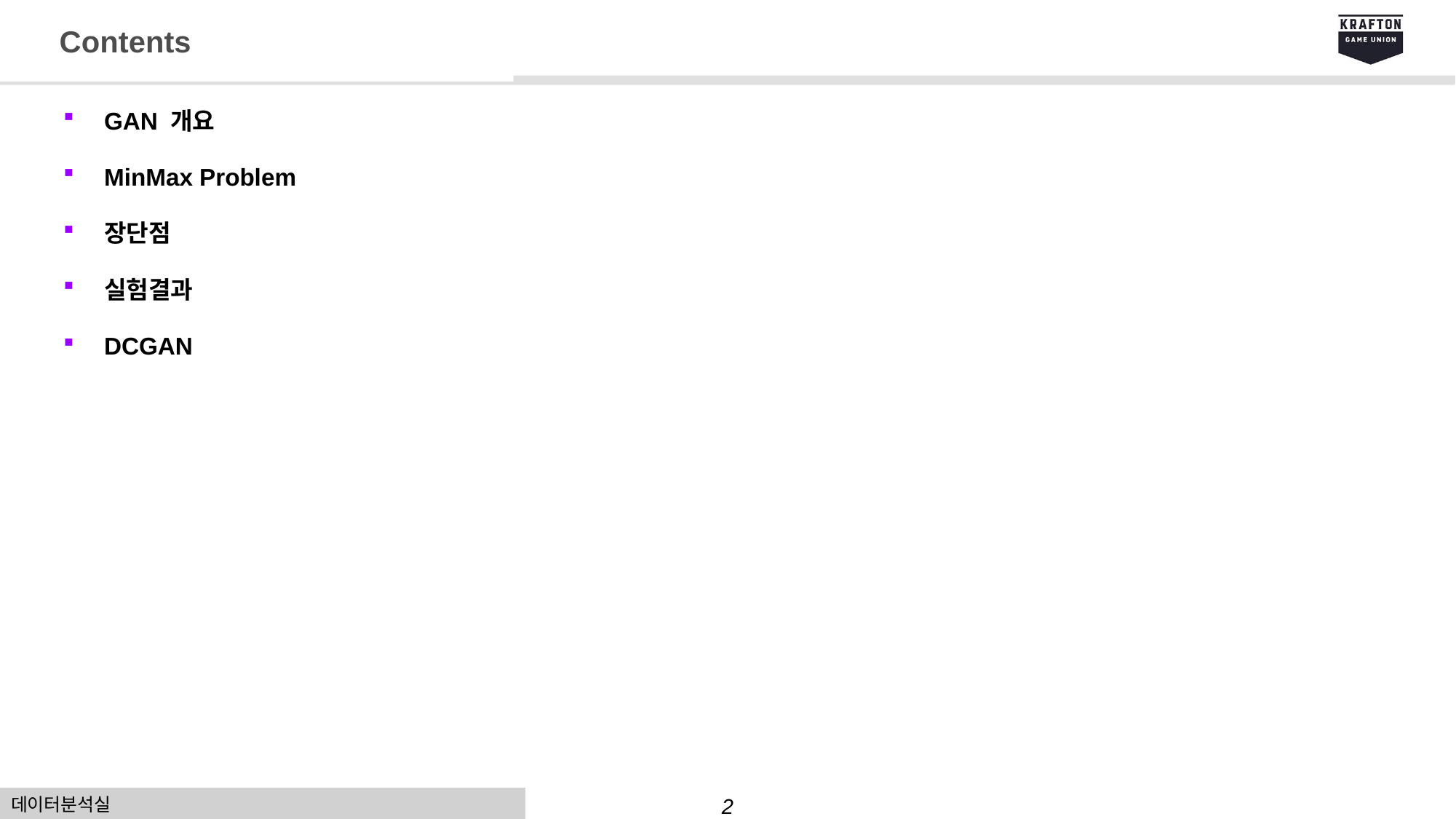

# Contents
GAN 개요
MinMax Problem
장단점
실험결과
DCGAN